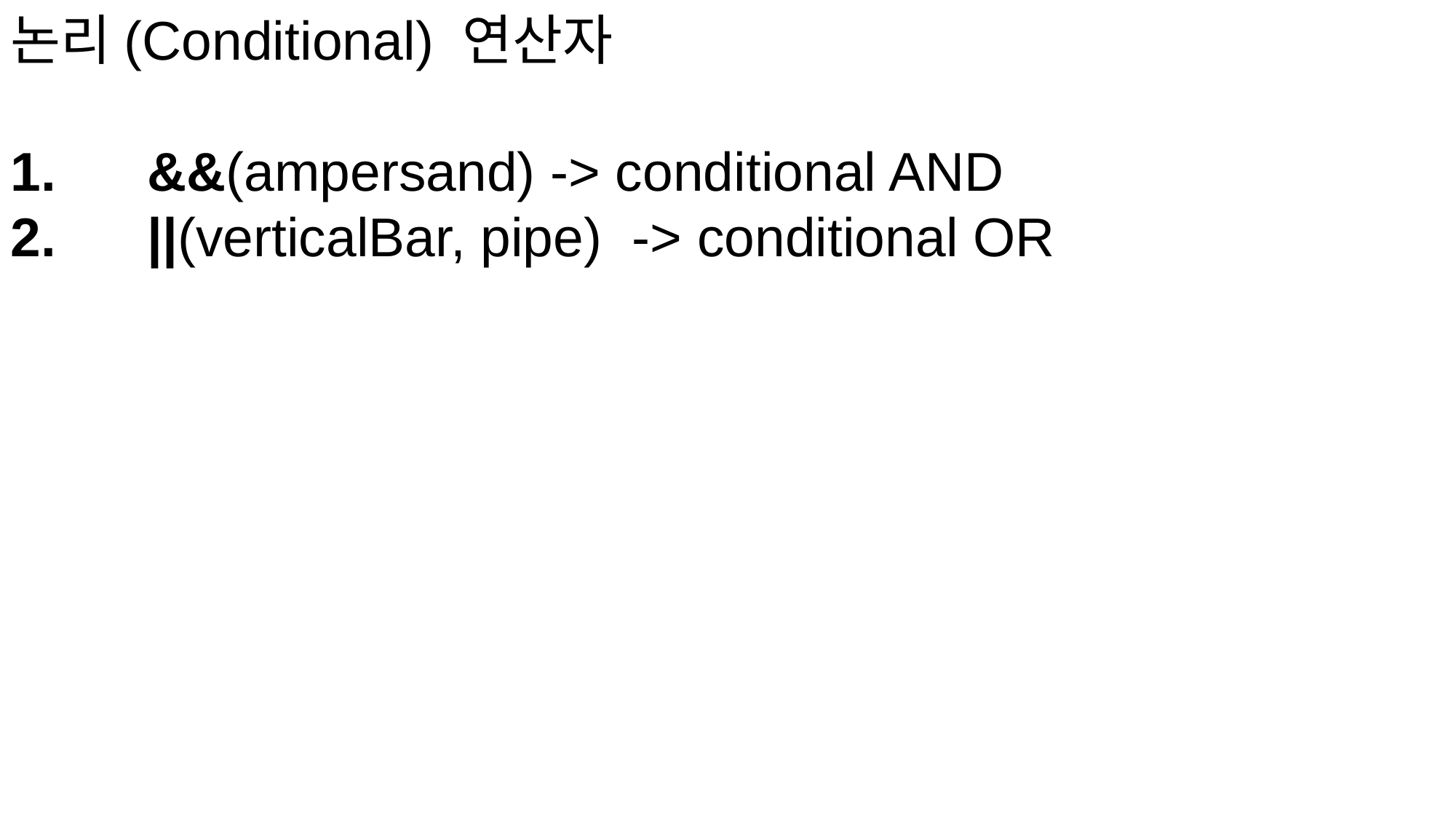

논리(Conditional) 연산자

&&(ampersand) -> conditional AND
||(verticalBar, pipe)  -> conditional OR